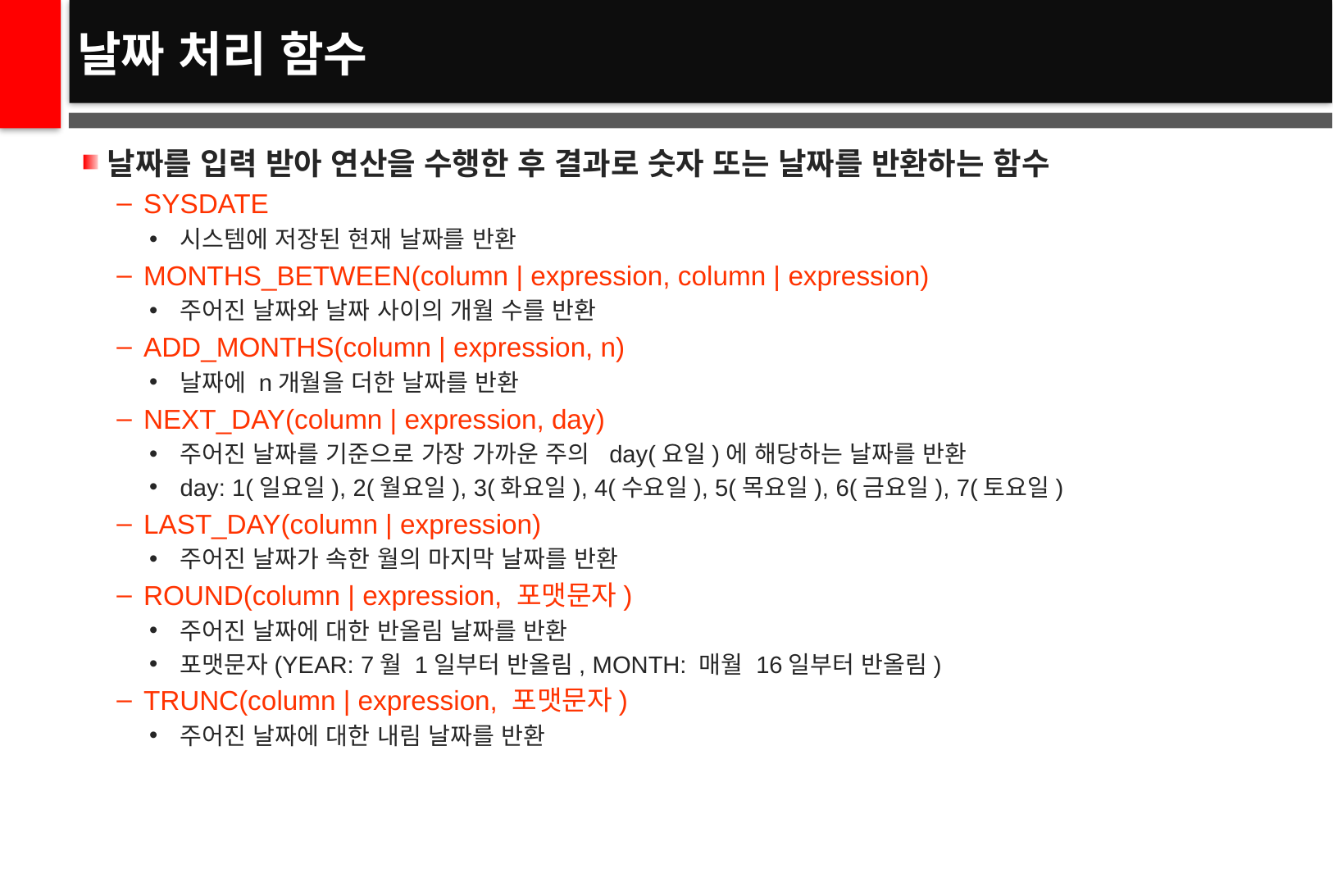

# 날짜 처리 함수
날짜를 입력 받아 연산을 수행한 후 결과로 숫자 또는 날짜를 반환하는 함수
SYSDATE
시스템에 저장된 현재 날짜를 반환
MONTHS_BETWEEN(column | expression, column | expression)
주어진 날짜와 날짜 사이의 개월 수를 반환
ADD_MONTHS(column | expression, n)
날짜에 n개월을 더한 날짜를 반환
NEXT_DAY(column | expression, day)
주어진 날짜를 기준으로 가장 가까운 주의  day(요일)에 해당하는 날짜를 반환
day: 1(일요일), 2(월요일), 3(화요일), 4(수요일), 5(목요일), 6(금요일), 7(토요일)
LAST_DAY(column | expression)
주어진 날짜가 속한 월의 마지막 날짜를 반환
ROUND(column | expression, 포맷문자)
주어진 날짜에 대한 반올림 날짜를 반환
포맷문자(YEAR: 7월 1일부터 반올림, MONTH: 매월 16일부터 반올림)
TRUNC(column | expression, 포맷문자)
주어진 날짜에 대한 내림 날짜를 반환